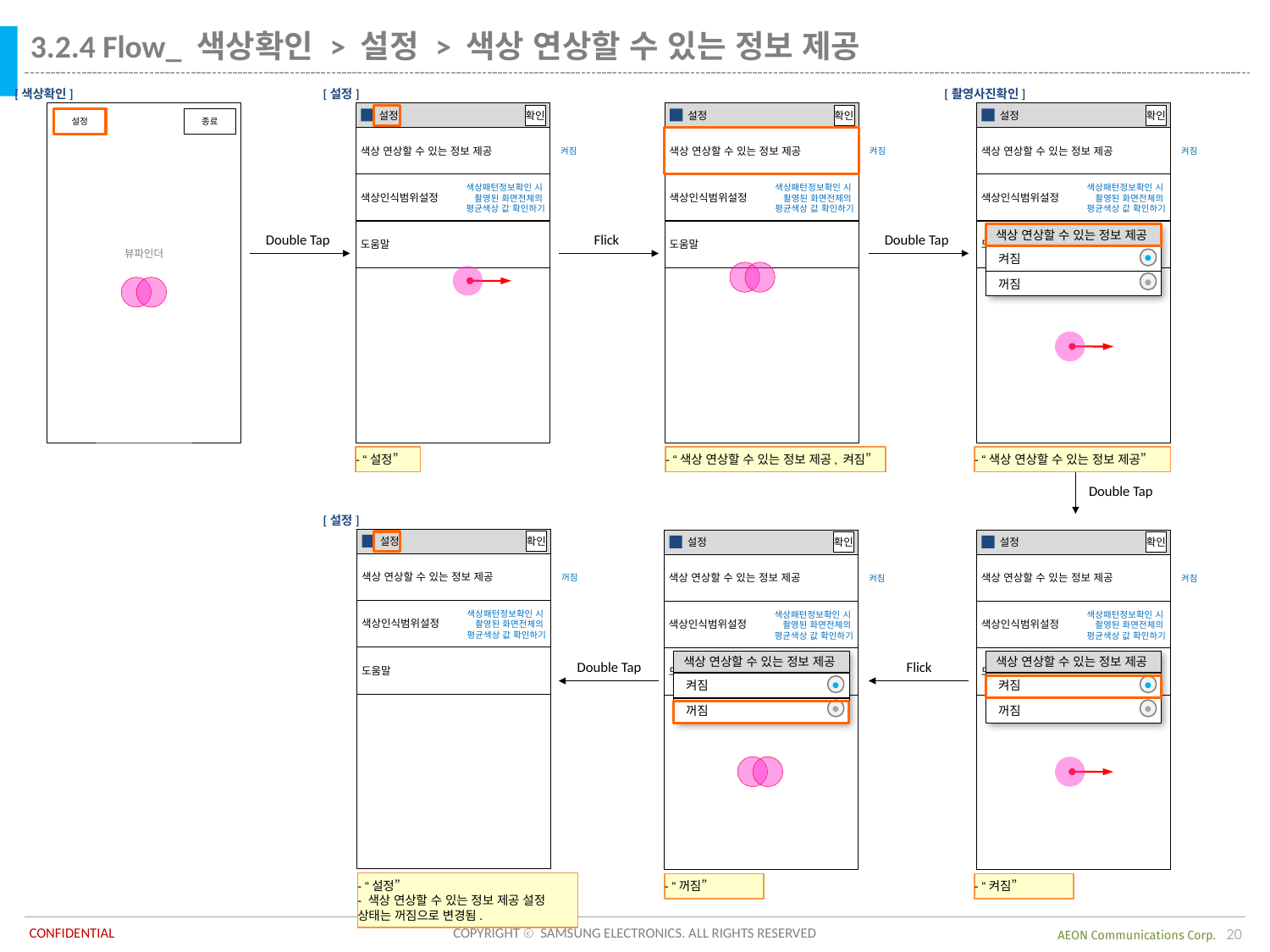

3.2.4 Flow_ 색상확인 > 설정 > 색상 연상할 수 있는 정보 제공
[색상확인]
[설정]
[촬영사진확인]
뷰파인더

설정
종료

         설정
확인

색상 연상할 수 있는 정보 제공
켜짐
색상인식범위설정
색상패턴정보확인 시
촬영된 화면전체의
평균색상 값 확인하기
도움말

         설정
확인

색상 연상할 수 있는 정보 제공
켜짐
색상인식범위설정
색상패턴정보확인 시
촬영된 화면전체의
평균색상 값 확인하기
도움말

         설정
확인

색상 연상할 수 있는 정보 제공
켜짐
색상인식범위설정
색상패턴정보확인 시
촬영된 화면전체의
평균색상 값 확인하기
도움말

Double Tap
Flick
Double Tap
색상 연상할 수 있는 정보 제공
켜짐
꺼짐

●

●

- “설정”
- “색상 연상할 수 있는 정보 제공, 켜짐”
- “색상 연상할 수 있는 정보 제공”
Double Tap
[설정]

         설정
확인

색상 연상할 수 있는 정보 제공
꺼짐
색상인식범위설정
색상패턴정보확인 시
촬영된 화면전체의
평균색상 값 확인하기
도움말

         설정
확인

색상 연상할 수 있는 정보 제공
켜짐
색상인식범위설정
색상패턴정보확인 시
촬영된 화면전체의
평균색상 값 확인하기
도움말

         설정
확인

색상 연상할 수 있는 정보 제공
켜짐
색상인식범위설정
색상패턴정보확인 시
촬영된 화면전체의
평균색상 값 확인하기
도움말

색상 연상할 수 있는 정보 제공
켜짐
꺼짐
색상 연상할 수 있는 정보 제공
켜짐
꺼짐
Double Tap
Flick
●

●
●
●

- “설정”
- 색상 연상할 수 있는 정보 제공 설정 상태는 꺼짐으로 변경됨.
- “꺼짐”
- “켜짐”
20